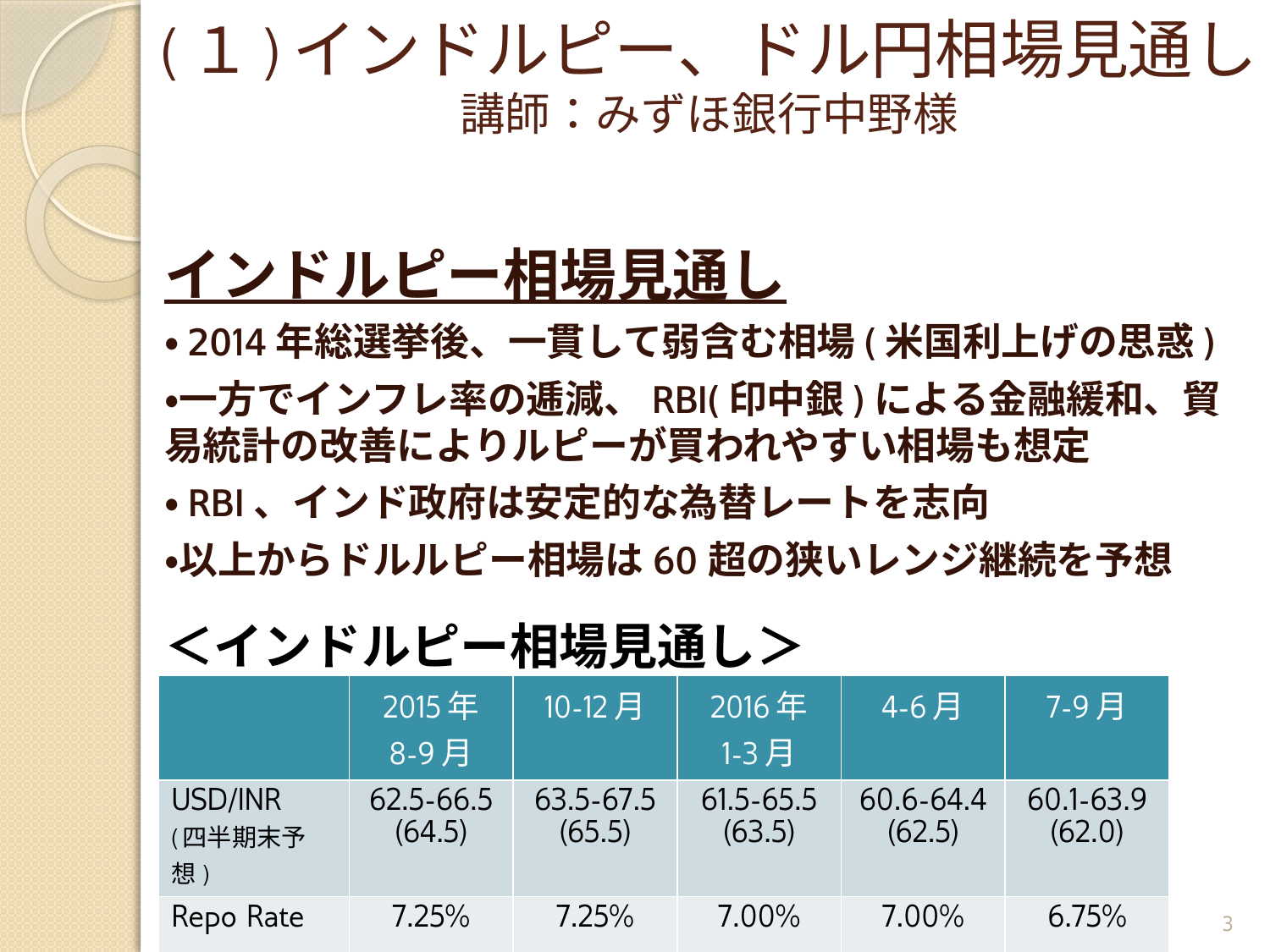

# (１)インドルピー、ドル円相場見通し 講師：みずほ銀行中野様
インドルピー相場見通し
・2014年総選挙後、一貫して弱含む相場(米国利上げの思惑)
・一方でインフレ率の逓減、RBI(印中銀)による金融緩和、貿易統計の改善によりルピーが買われやすい相場も想定
・RBI、インド政府は安定的な為替レートを志向
・以上からドルルピー相場は60超の狭いレンジ継続を予想

＜インドルピー相場見通し＞

|  | 2015年 8-9月 | 10-12月 | 2016年 1-3月 | 4-6月 | 7-9月 |
| --- | --- | --- | --- | --- | --- |
| USD/INR (四半期末予想) | 62.5-66.5 (64.5) | 63.5-67.5 (65.5) | 61.5-65.5 (63.5) | 60.6-64.4 (62.5) | 60.1-63.9 (62.0) |
| Repo Rate | 7.25% | 7.25% | 7.00% | 7.00% | 6.75% |
3